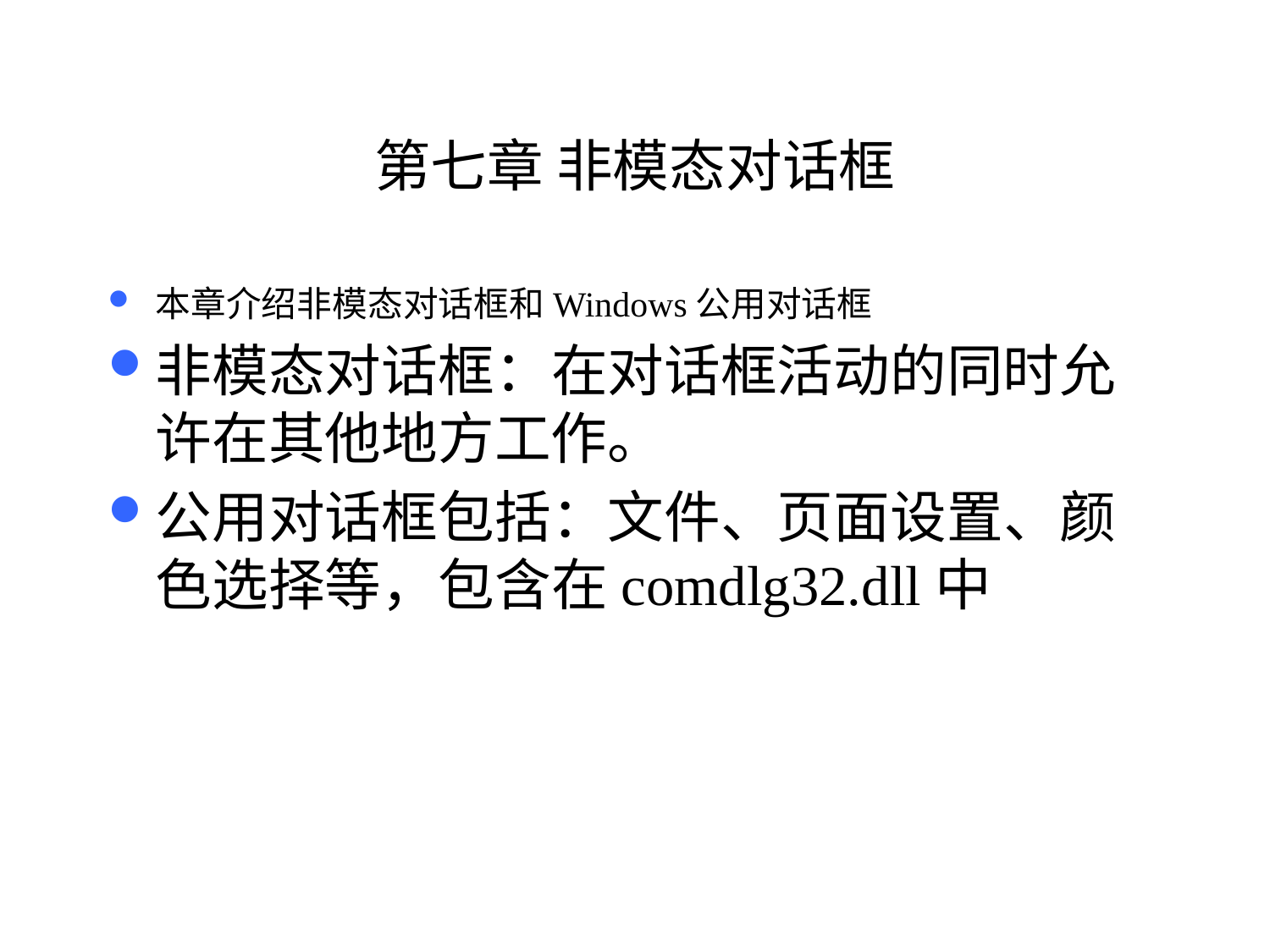

# 第七章 非模态对话框
本章介绍非模态对话框和Windows公用对话框
非模态对话框：在对话框活动的同时允许在其他地方工作。
公用对话框包括：文件、页面设置、颜色选择等，包含在comdlg32.dll中
67